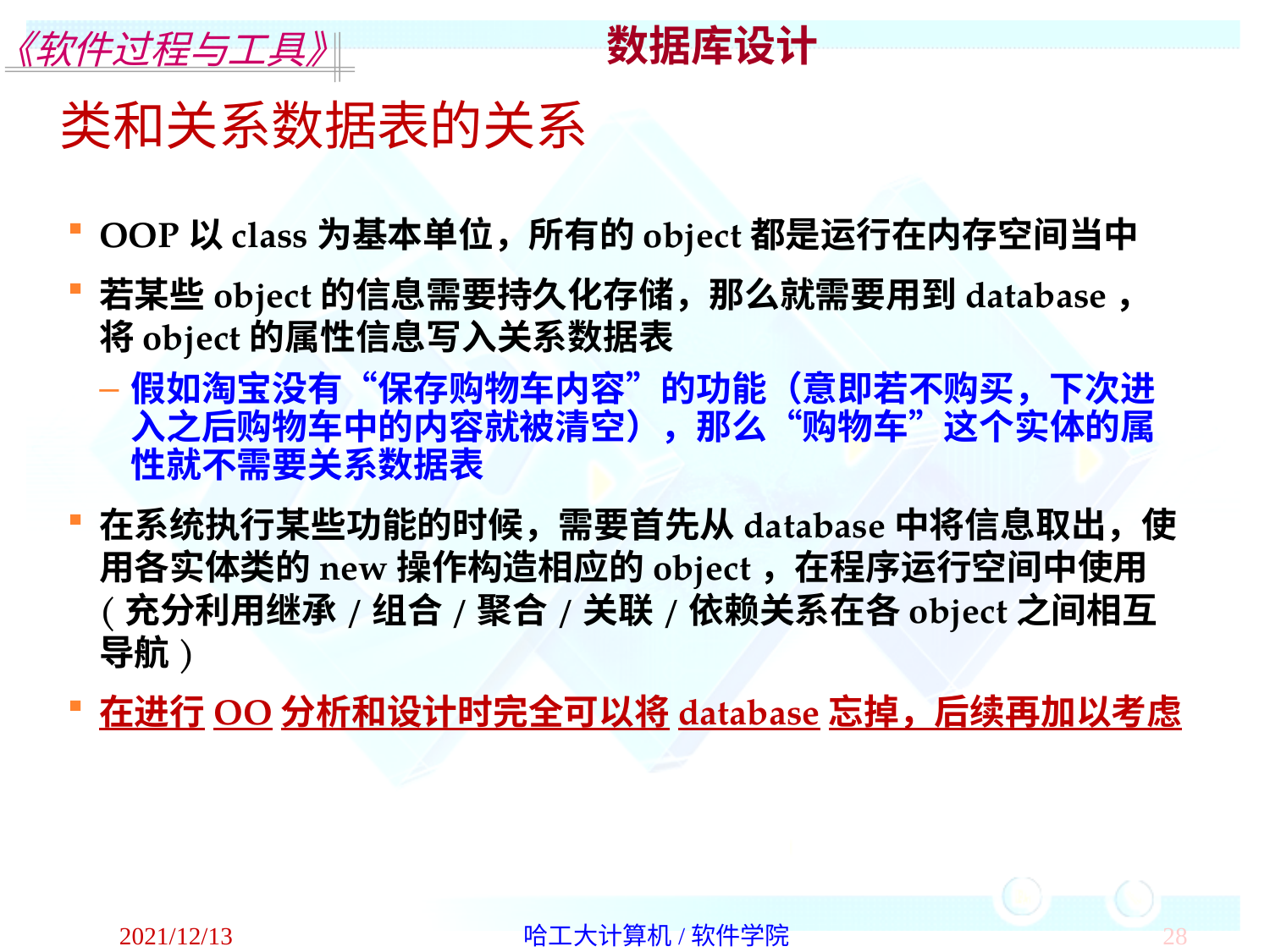

数据库设计
类和关系数据表的关系
OOP以class为基本单位，所有的object都是运行在内存空间当中
若某些object的信息需要持久化存储，那么就需要用到database，将object的属性信息写入关系数据表
假如淘宝没有“保存购物车内容”的功能（意即若不购买，下次进入之后购物车中的内容就被清空），那么“购物车”这个实体的属性就不需要关系数据表
在系统执行某些功能的时候，需要首先从database中将信息取出，使用各实体类的new操作构造相应的object，在程序运行空间中使用(充分利用继承/组合/聚合/关联/依赖关系在各object之间相互导航)
在进行OO分析和设计时完全可以将database忘掉，后续再加以考虑